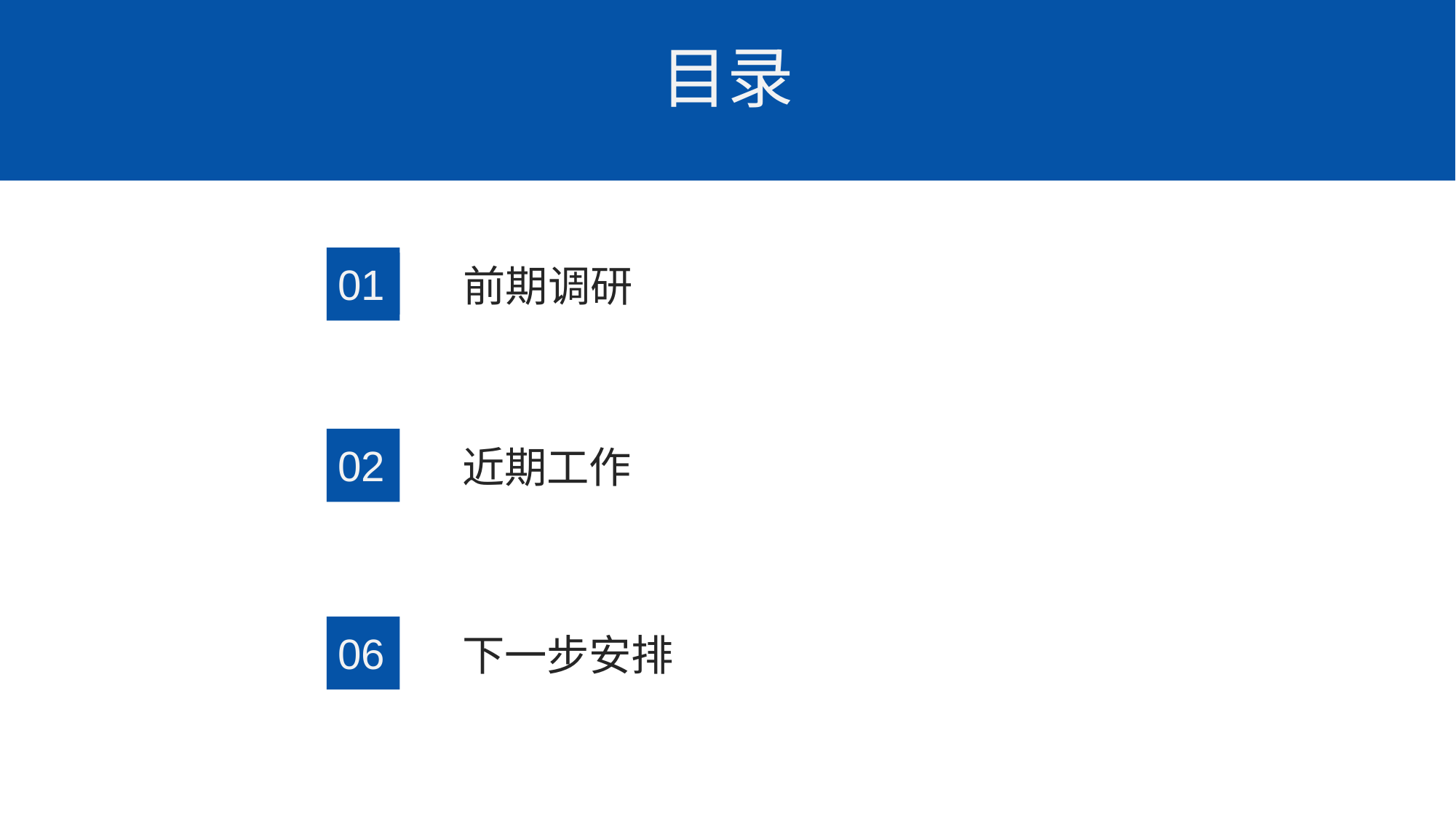

目录

01
前期调研

02
近期工作

06
下一步安排